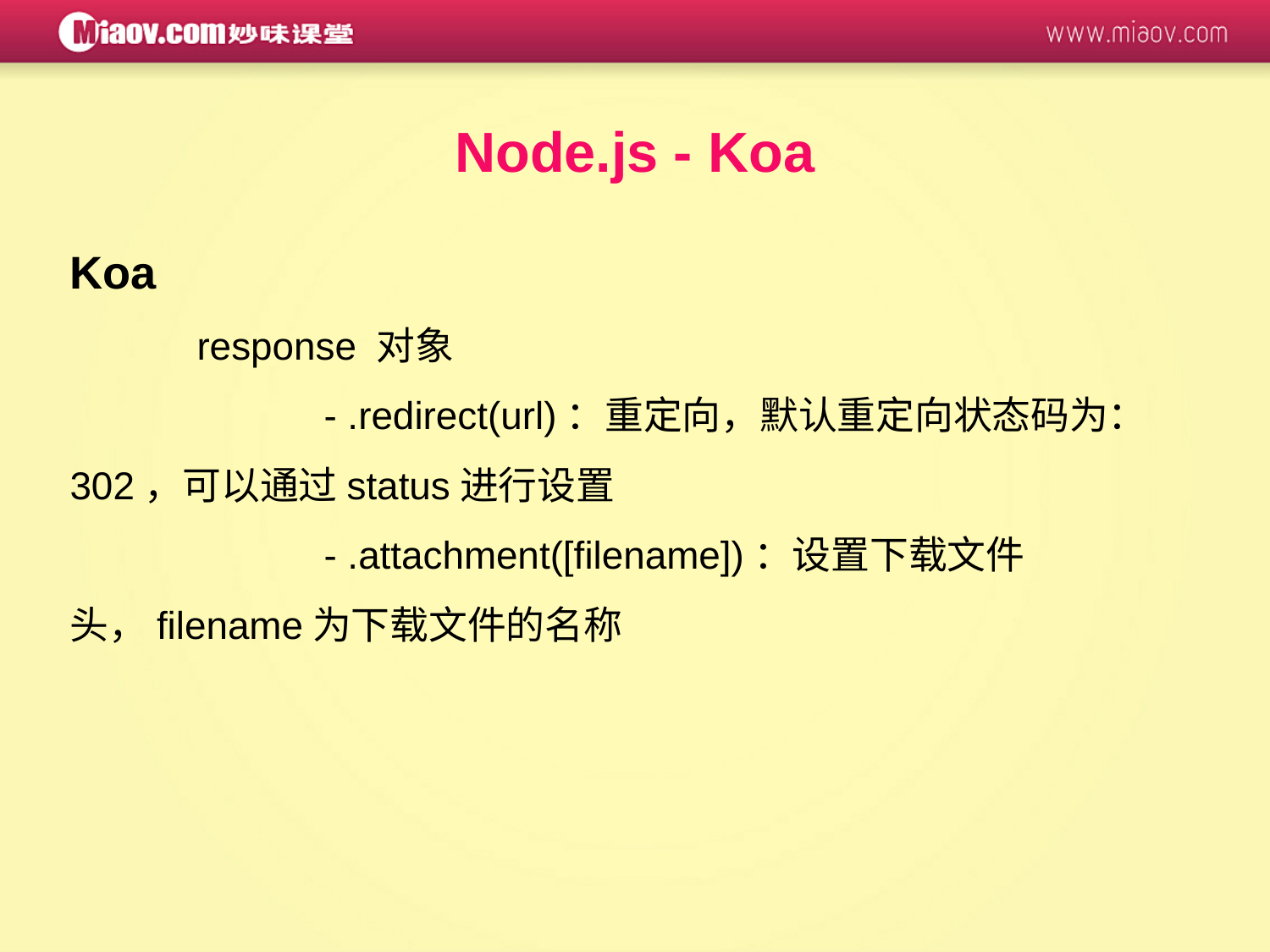

Node.js - Koa
Koa
	response 对象
		- .redirect(url)：重定向，默认重定向状态码为：302，可以通过status进行设置
		- .attachment([filename])：设置下载文件头，filename为下载文件的名称